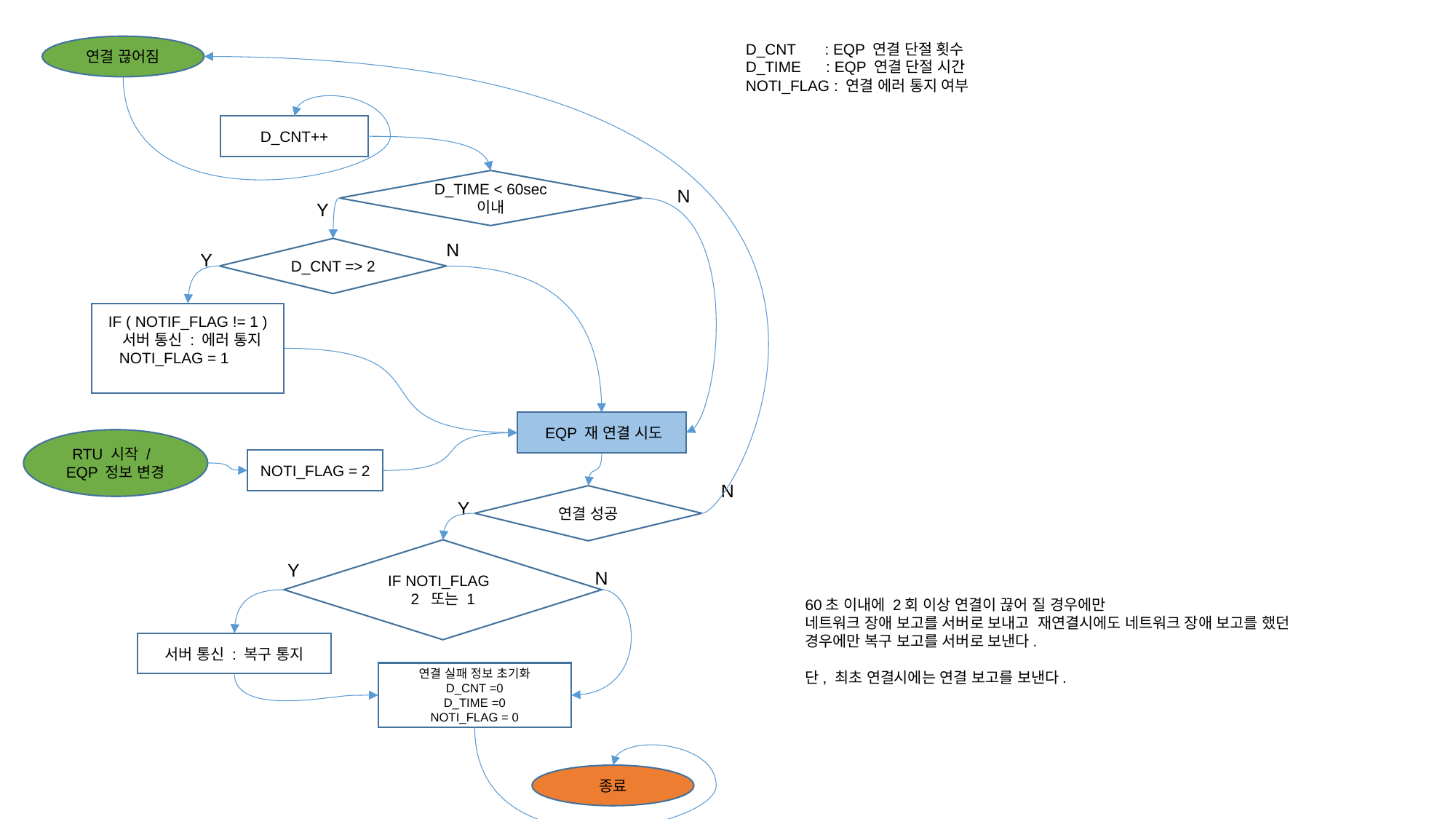

D_CNT       : EQP 연결 단절 횟수
D_TIME      : EQP 연결 단절 시간
NOTI_FLAG : 연결 에러 통지 여부
연결 끊어짐
D_CNT++
D_TIME < 60sec 이내
N
Y
N
D_CNT => 2
Y
IF ( NOTIF_FLAG != 1 )
    서버 통신 : 에러 통지
    NOTI_FLAG = 1

 EQP 재 연결 시도
RTU 시작 /
EQP 정보 변경
NOTI_FLAG = 2
N
연결 성공
Y
IF NOTI_FLAG
2  또는 1
Y
N
60초 이내에 2회 이상 연결이 끊어 질 경우에만
네트워크 장애 보고를 서버로 보내고  재연결시에도 네트워크 장애 보고를 했던
경우에만 복구 보고를 서버로 보낸다.

단, 최초 연결시에는 연결 보고를 보낸다.
서버 통신 : 복구 통지
연결 실패 정보 초기화
D_CNT =0
D_TIME =0
NOTI_FLAG = 0
종료